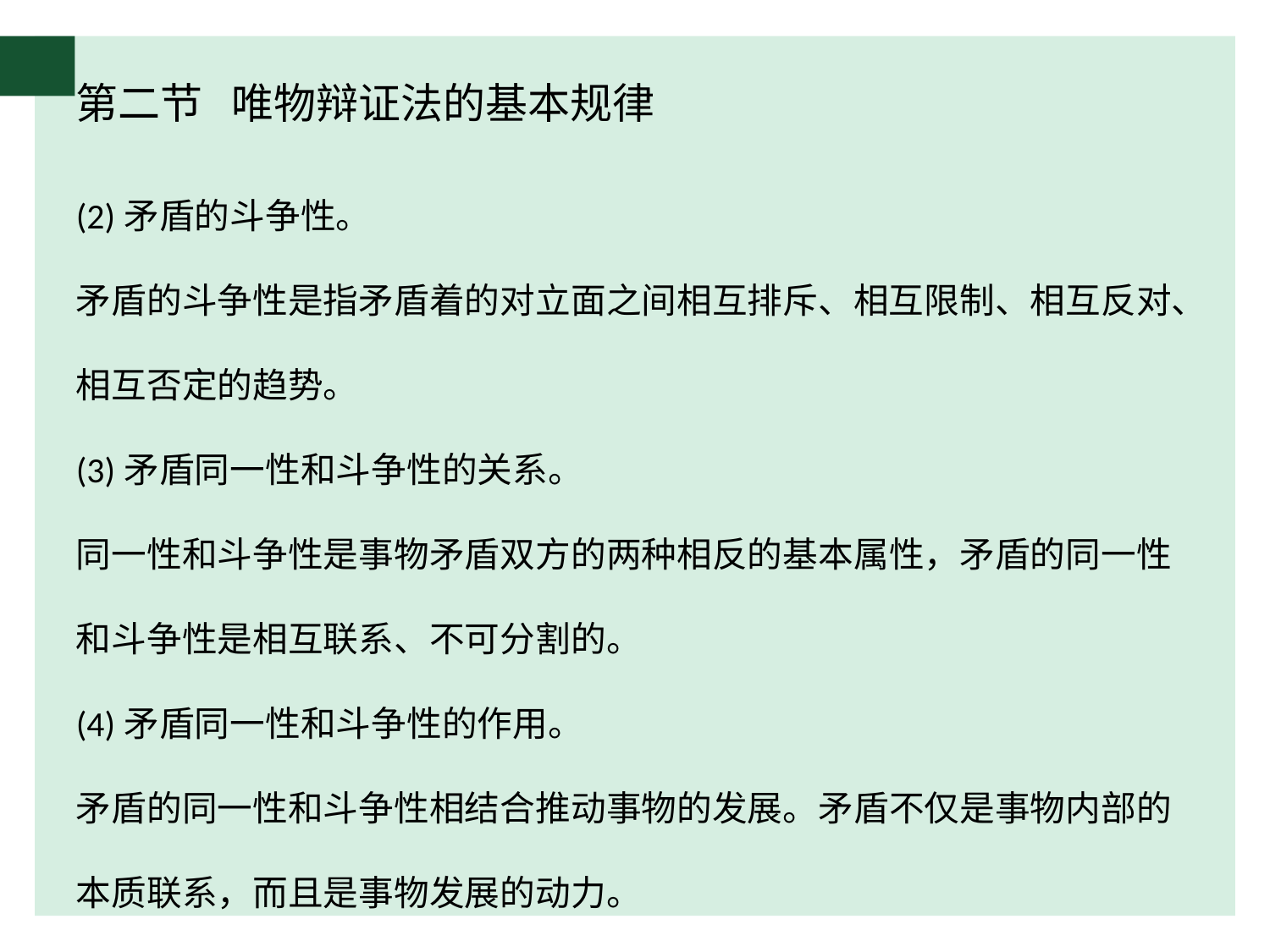

# 第二节   唯物辩证法的基本规律
(2)矛盾的斗争性。
矛盾的斗争性是指矛盾着的对立面之间相互排斥、相互限制、相互反对、相互否定的趋势。
(3)矛盾同一性和斗争性的关系。
同一性和斗争性是事物矛盾双方的两种相反的基本属性，矛盾的同一性和斗争性是相互联系、不可分割的。
(4)矛盾同一性和斗争性的作用。
矛盾的同一性和斗争性相结合推动事物的发展。矛盾不仅是事物内部的本质联系，而且是事物发展的动力。